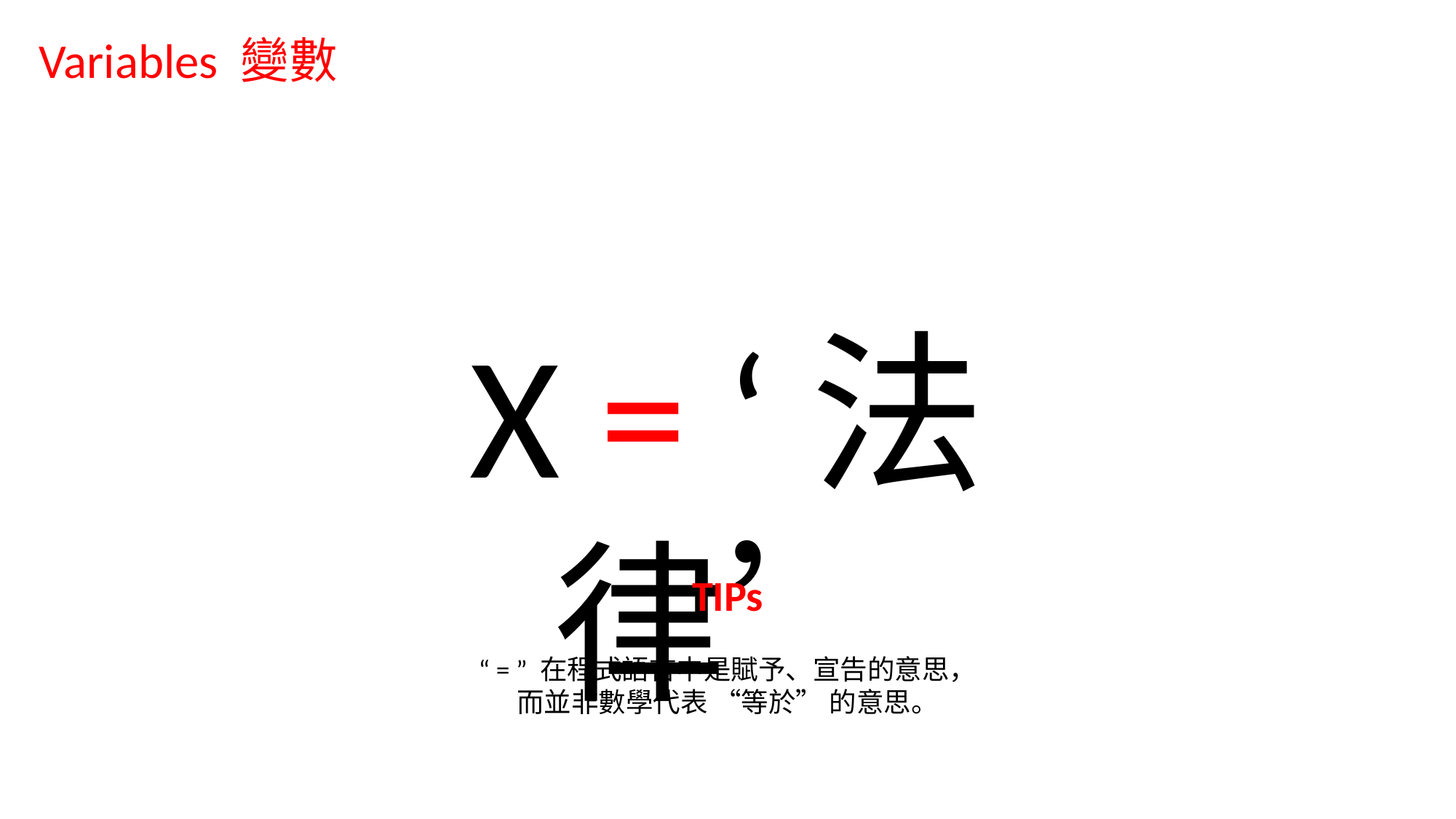

Variables 變數
X = ‘法律’
TIPs

“ = ” 在程式語言中是賦予、宣告的意思，
而並非數學代表 “等於” 的意思。